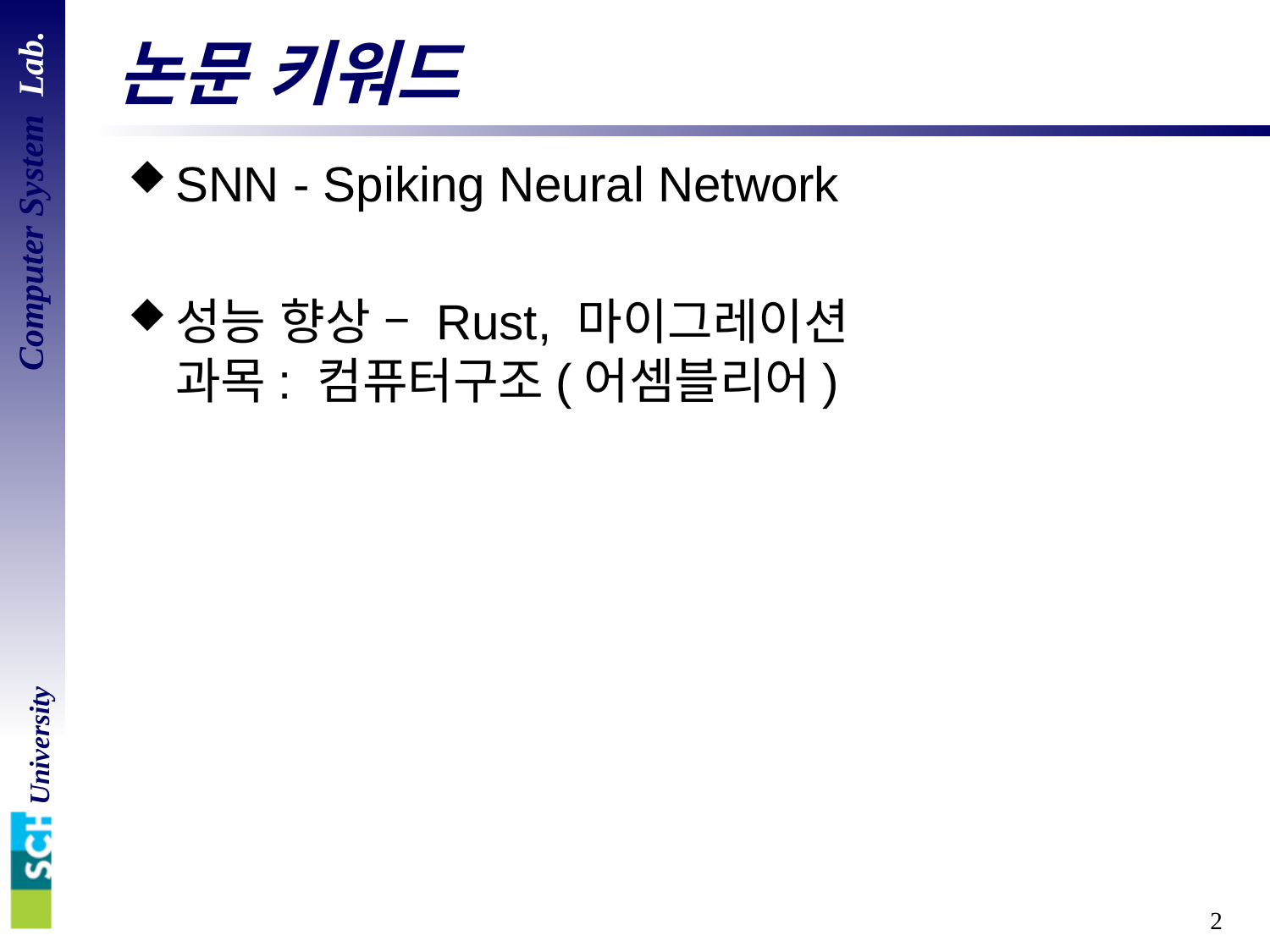

# 논문 키워드
SNN - Spiking Neural Network

성능 향상 – Rust, 마이그레이션
과목: 컴퓨터구조(어셈블리어)